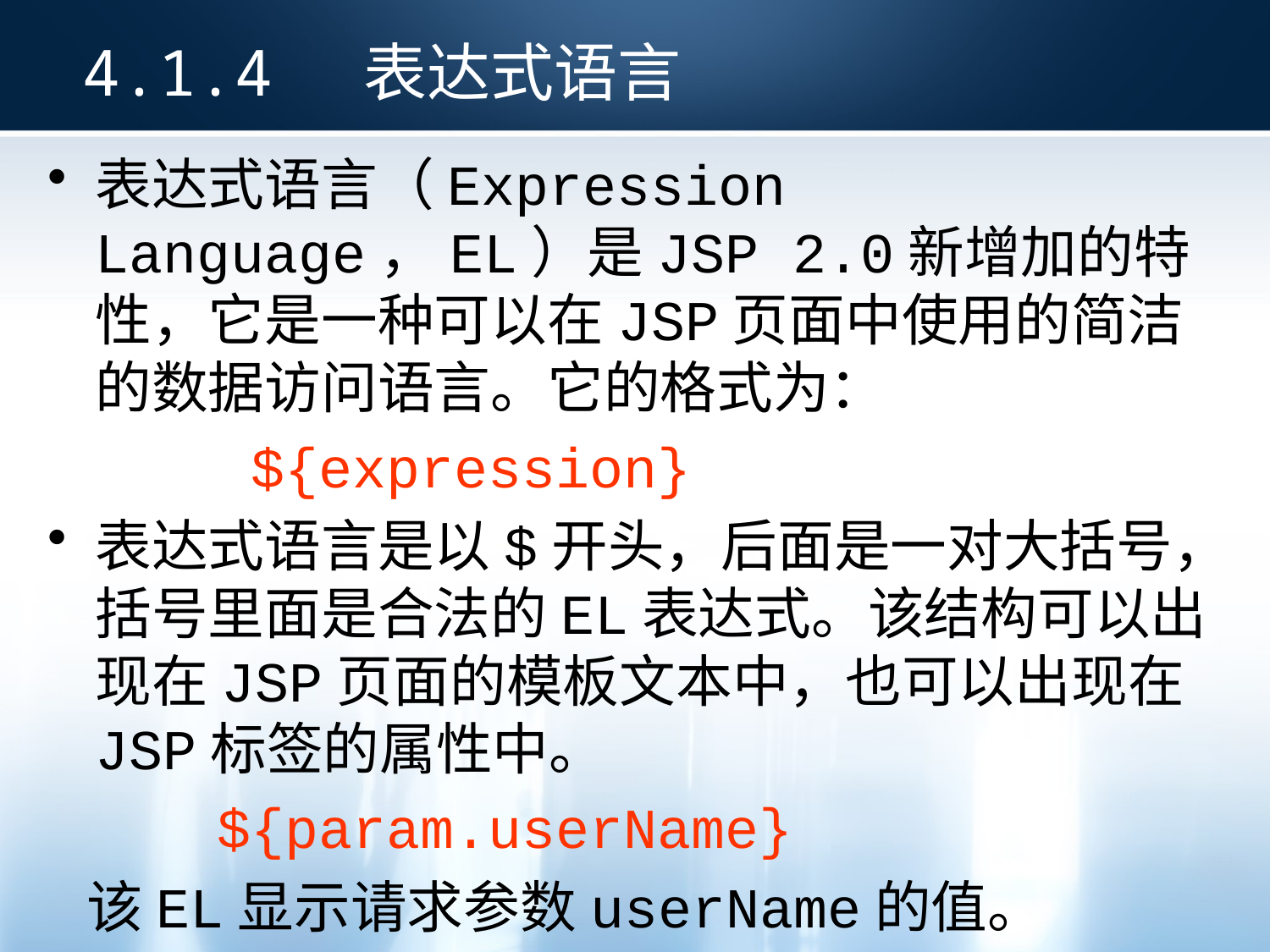

4.1.4  表达式语言
表达式语言（Expression Language，EL）是JSP 2.0新增加的特性，它是一种可以在JSP页面中使用的简洁的数据访问语言。它的格式为：
      ${expression}
表达式语言是以$开头，后面是一对大括号，括号里面是合法的EL表达式。该结构可以出现在JSP页面的模板文本中，也可以出现在JSP标签的属性中。
     ${param.userName}
  该EL显示请求参数userName的值。